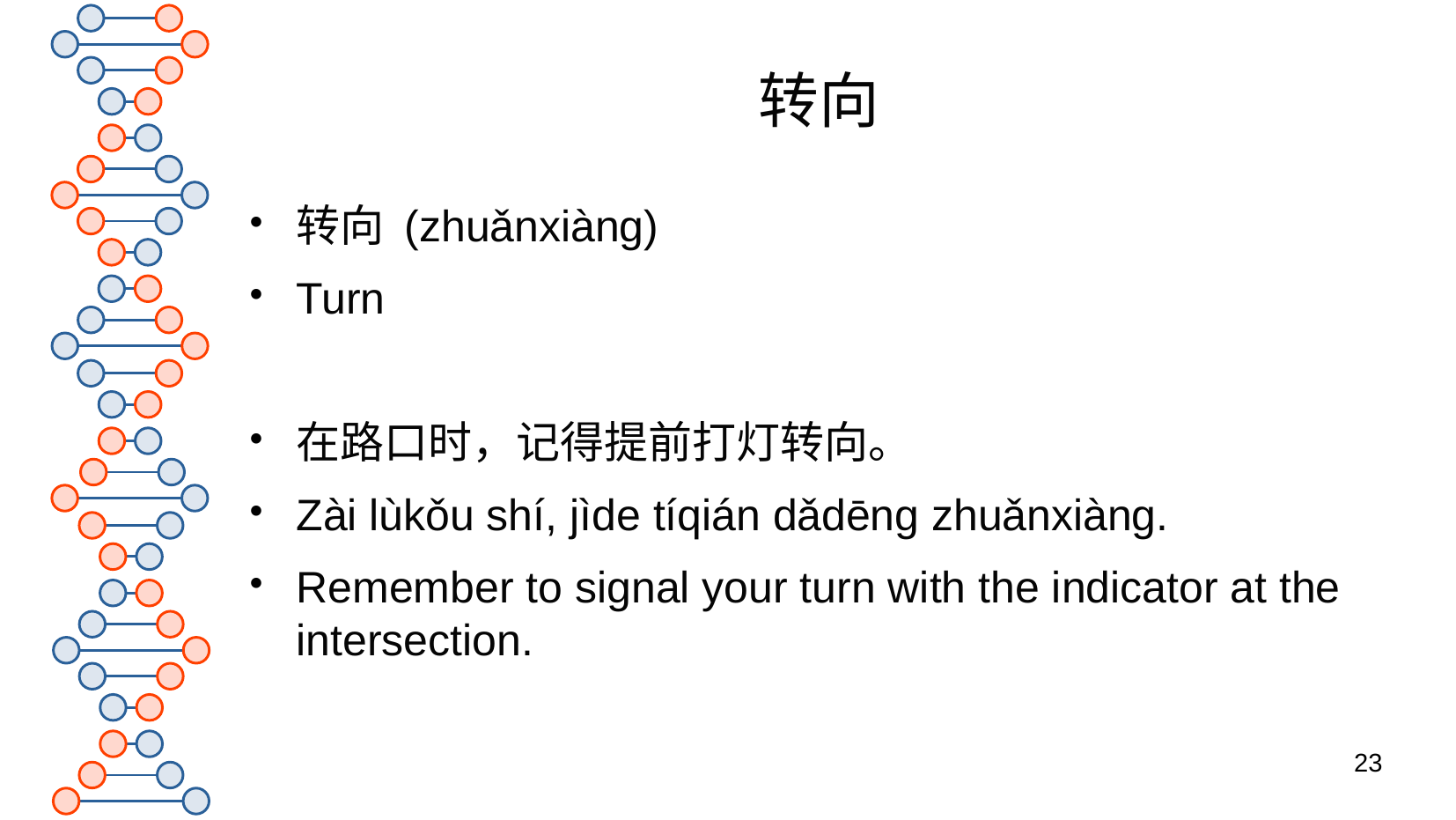

# 转向
转向 (zhuǎnxiàng)
Turn

在路口时，记得提前打灯转向。
Zài lùkǒu shí, jìde tíqián dǎdēng zhuǎnxiàng.
Remember to signal your turn with the indicator at the intersection.

23